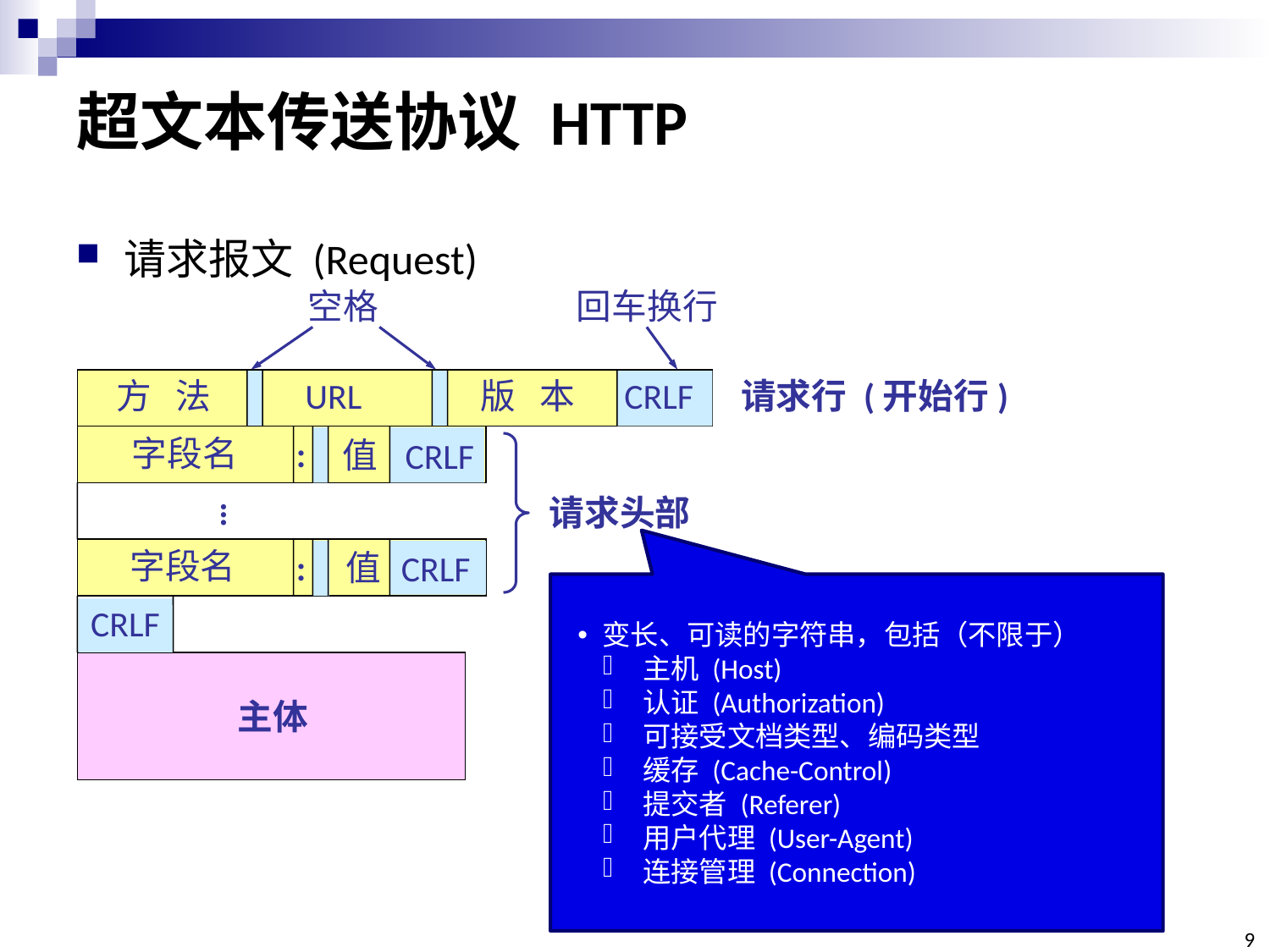

# 超文本传送协议 HTTP
请求报文 (Request)
空格
回车换行

方   法
URL
版   本
CRLF
请求行 (开始行)

字段名
:

值

CRLF

请求头部
…
字段名

值

:
CRLF

变长、可读的字符串，包括（不限于）
主机 (Host)
认证 (Authorization)
可接受文档类型、编码类型
缓存 (Cache-Control)
提交者 (Referer)
用户代理 (User-Agent)
连接管理 (Connection)
CRLF

主体
9